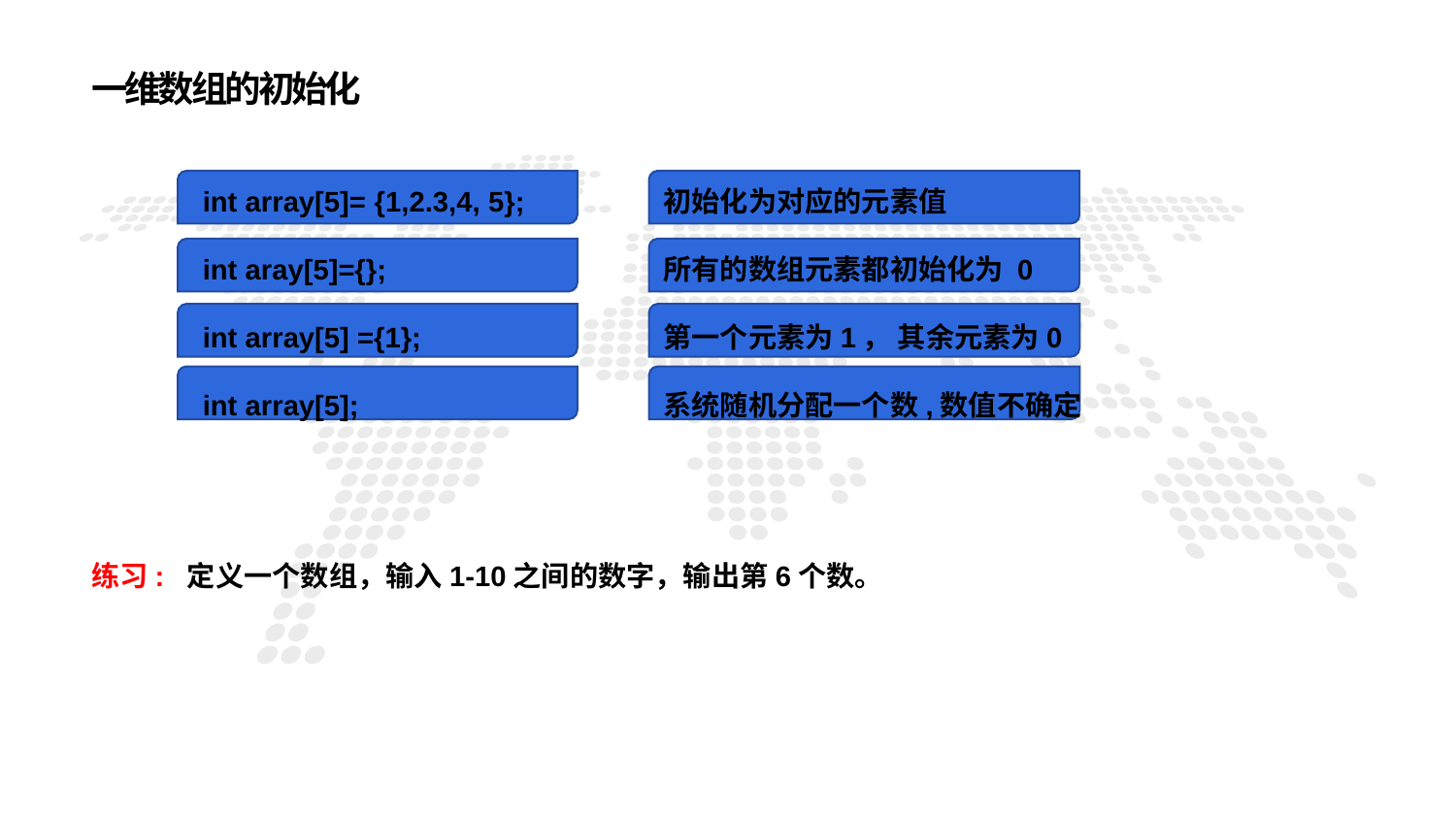

一维数组的初始化

int array[5]= {1,2.3,4, 5};

int aray[5]={};

int array[5] ={1};

int array[5];

初始化为对应的元素值

所有的数组元素都初始化为 0

第一个元素为1， 其余元素为0

系统随机分配一个数,数值不确定

练习:  定义一个数组，输入1-10之间的数字，输出第6个数。